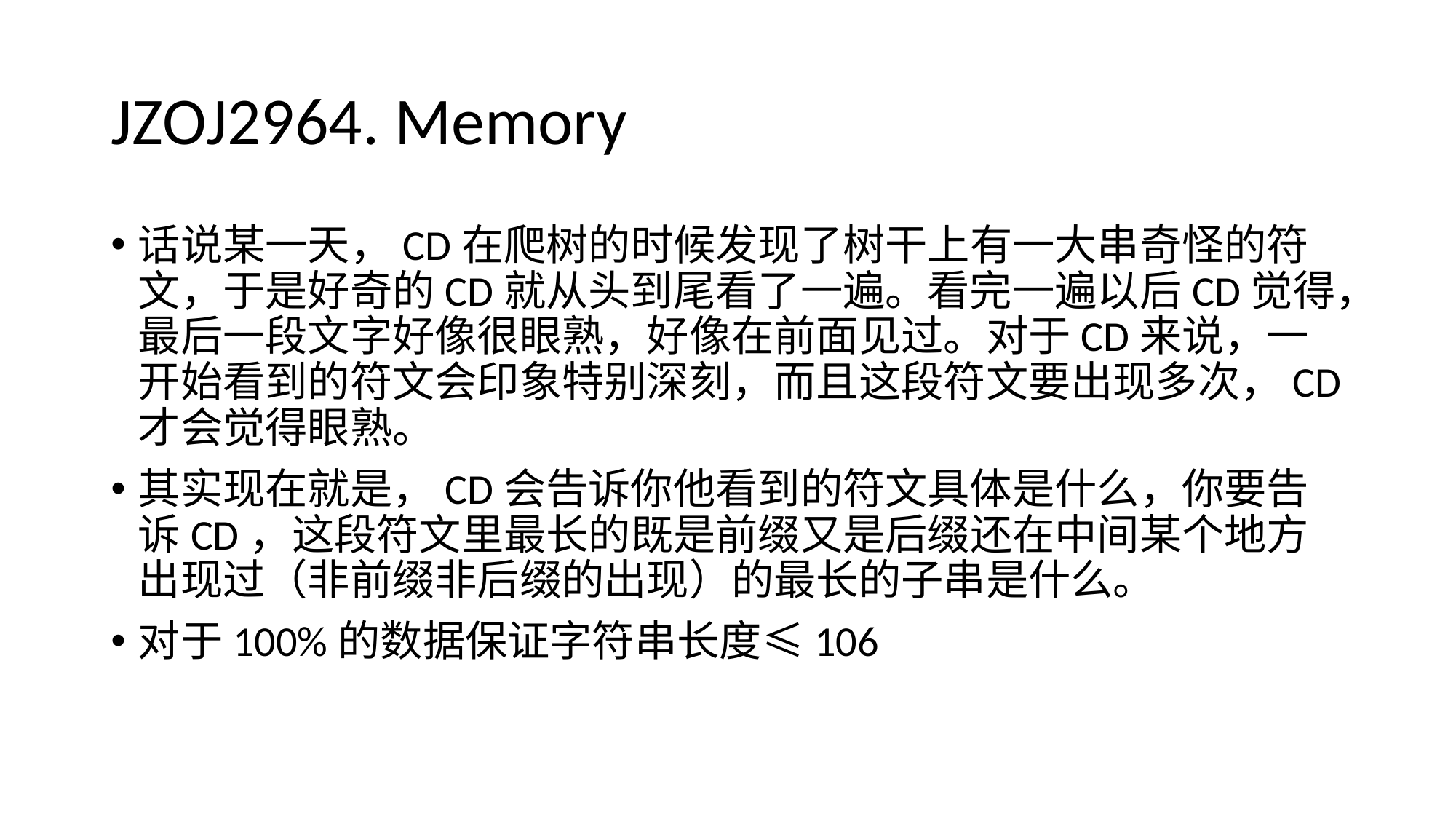

# JZOJ2964. Memory
话说某一天，CD在爬树的时候发现了树干上有一大串奇怪的符文，于是好奇的CD就从头到尾看了一遍。看完一遍以后CD觉得，最后一段文字好像很眼熟，好像在前面见过。对于CD来说，一开始看到的符文会印象特别深刻，而且这段符文要出现多次，CD才会觉得眼熟。
其实现在就是，CD会告诉你他看到的符文具体是什么，你要告诉CD，这段符文里最长的既是前缀又是后缀还在中间某个地方出现过（非前缀非后缀的出现）的最长的子串是什么。
对于100%的数据保证字符串长度≤106